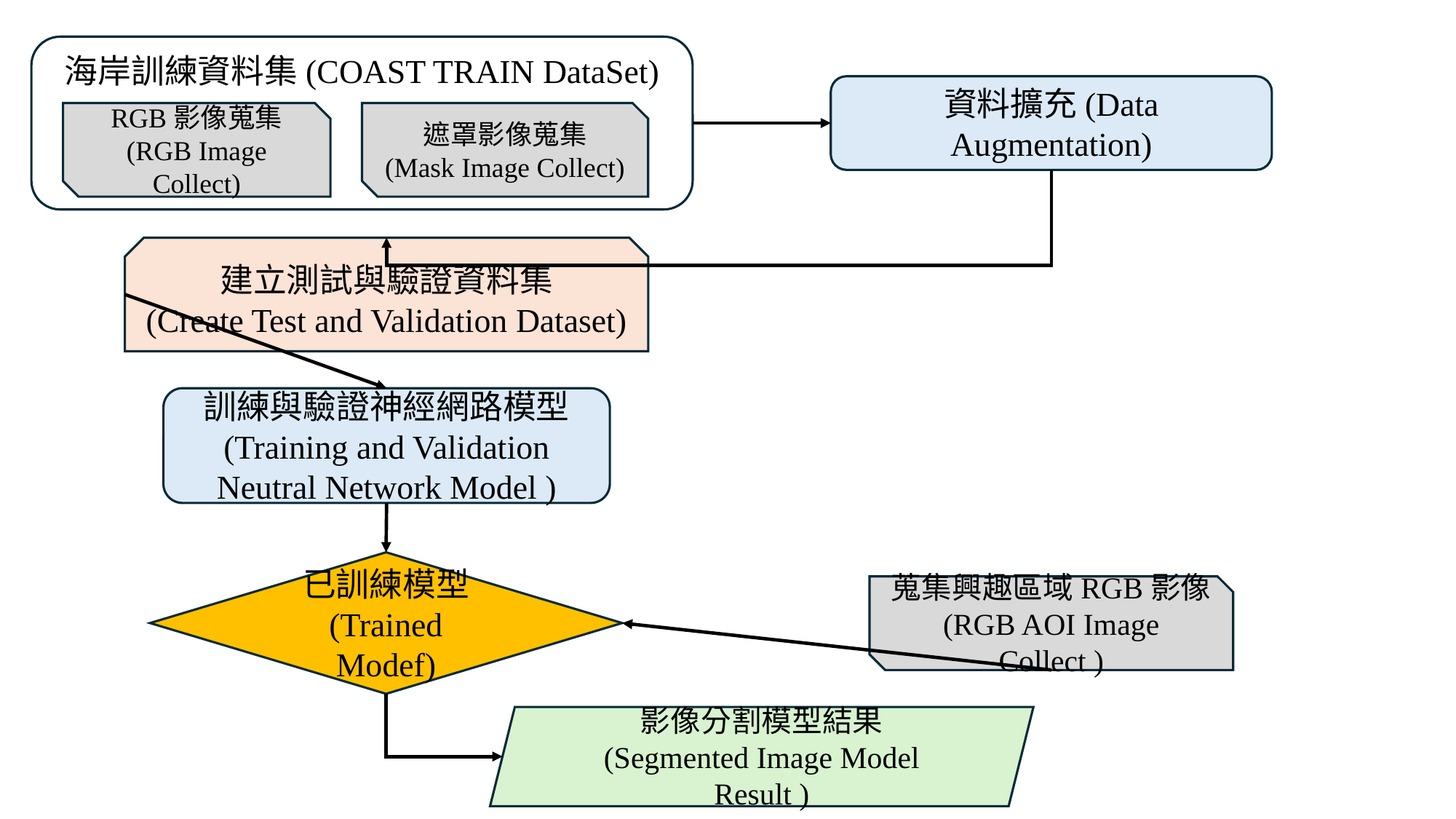

海岸訓練資料集(COAST TRAIN DataSet)
資料擴充(Data Augmentation)
RGB影像蒐集
(RGB Image Collect)
遮罩影像蒐集
(Mask Image Collect)
建立測試與驗證資料集
(Create Test and Validation Dataset)
訓練與驗證神經網路模型
(Training and Validation Neutral Network Model )
已訓練模型
(Trained Modef)
蒐集興趣區域RGB影像
(RGB AOI Image Collect )
影像分割模型結果
(Segmented Image Model Result )
COAST TRAIN Dataset → 海岸訓練資料集
RGB images collect → 收集RGB影像
Masked images collect → 收集遮罩影像
Data augmentation → 數據擴充
Create Test and Validation dataset → 建立測試與驗證資料集
Training and validation Neutral Network model → 訓練與驗證神經網絡模型
Trained Model → 訓練完成的模型
RGB Aoi image collect → 收集RGB感興趣區域影像
Segmented image model result → 影像分割模型結果